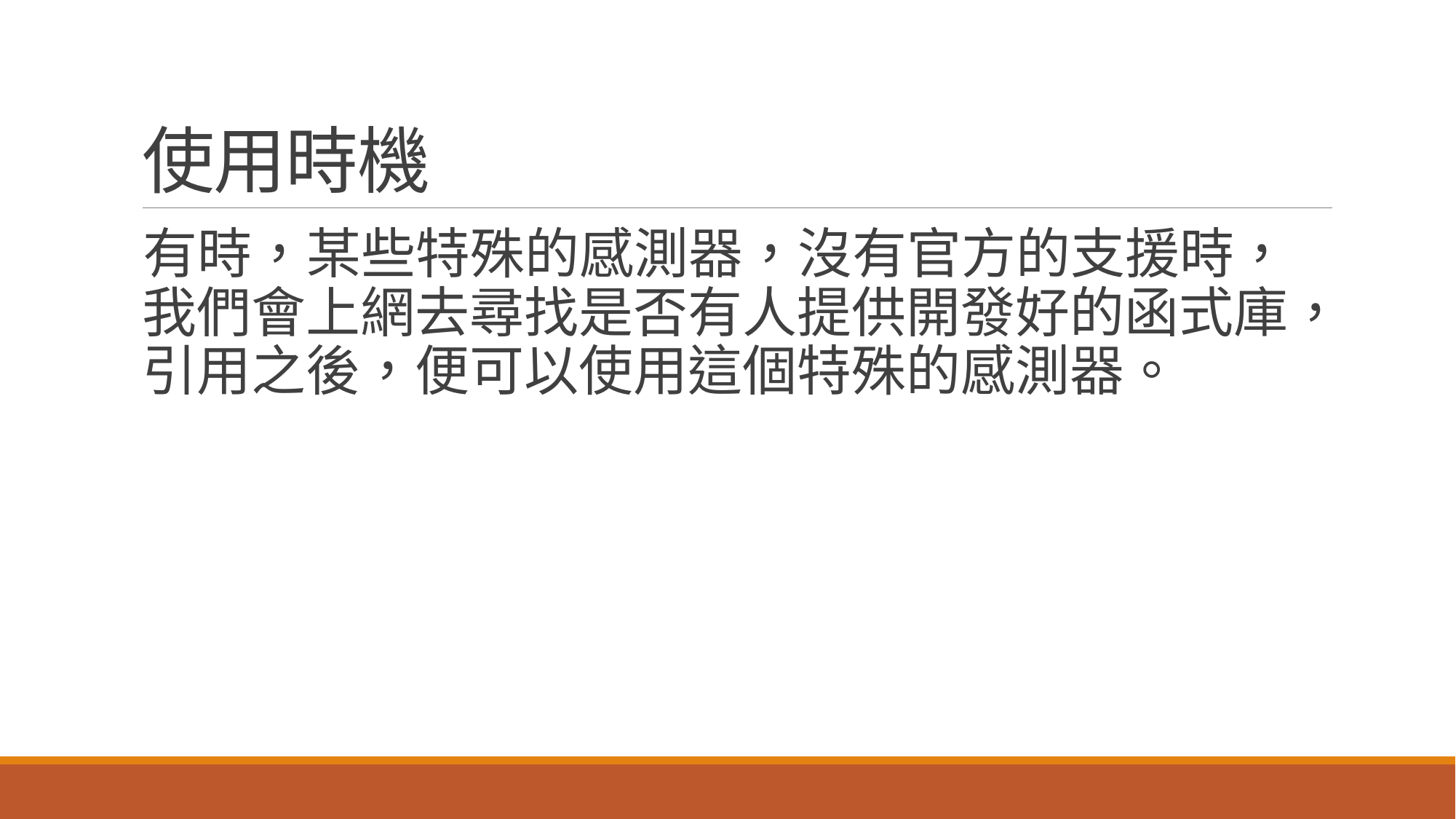

# 使用時機
有時，某些特殊的感測器，沒有官方的支援時，我們會上網去尋找是否有人提供開發好的函式庫，引用之後，便可以使用這個特殊的感測器。